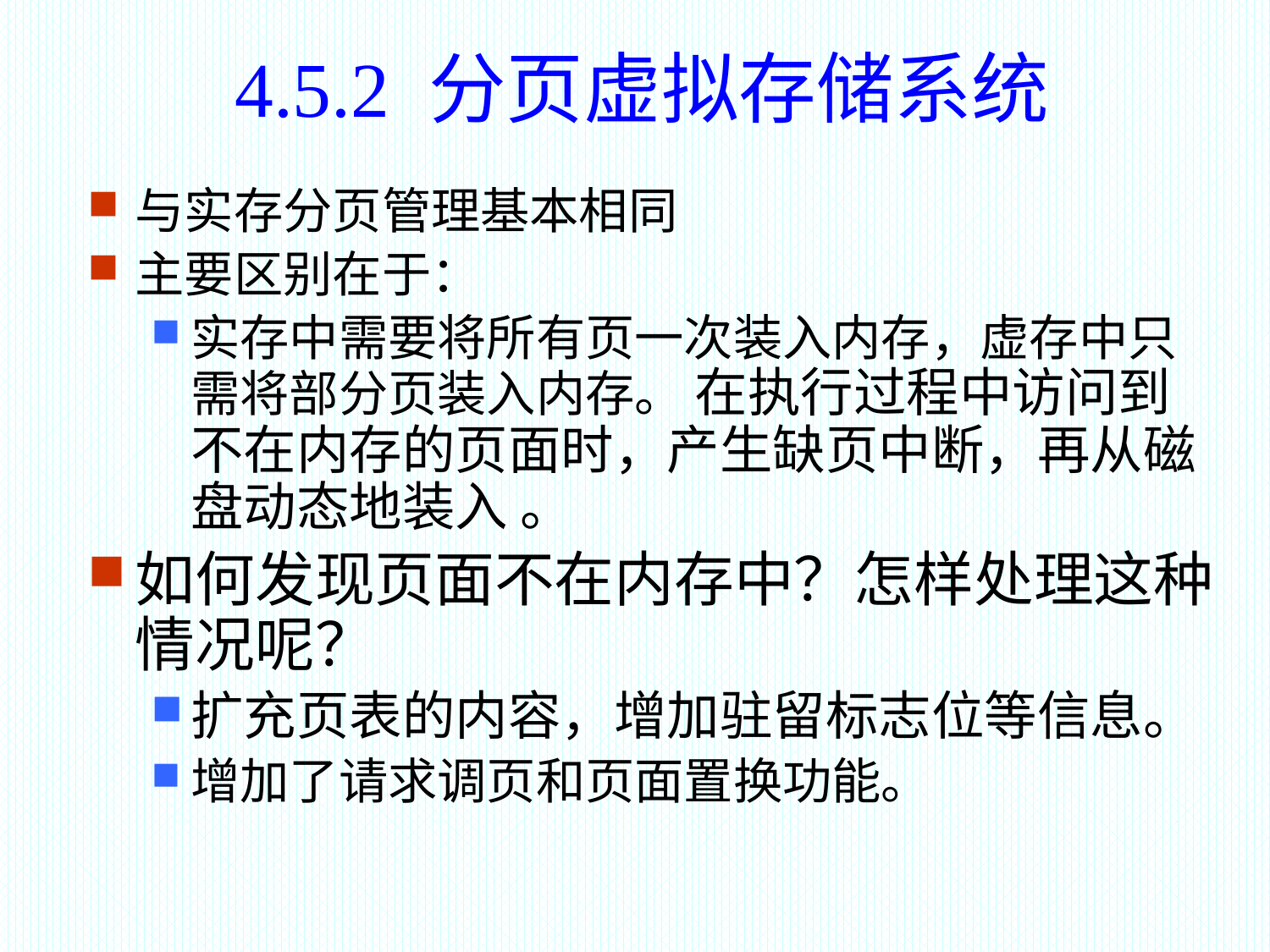

4.5.2 分页虚拟存储系统
与实存分页管理基本相同
主要区别在于：
实存中需要将所有页一次装入内存，虚存中只需将部分页装入内存。 在执行过程中访问到不在内存的页面时，产生缺页中断，再从磁盘动态地装入 。
如何发现页面不在内存中？怎样处理这种情况呢？
扩充页表的内容，增加驻留标志位等信息。
增加了请求调页和页面置换功能。